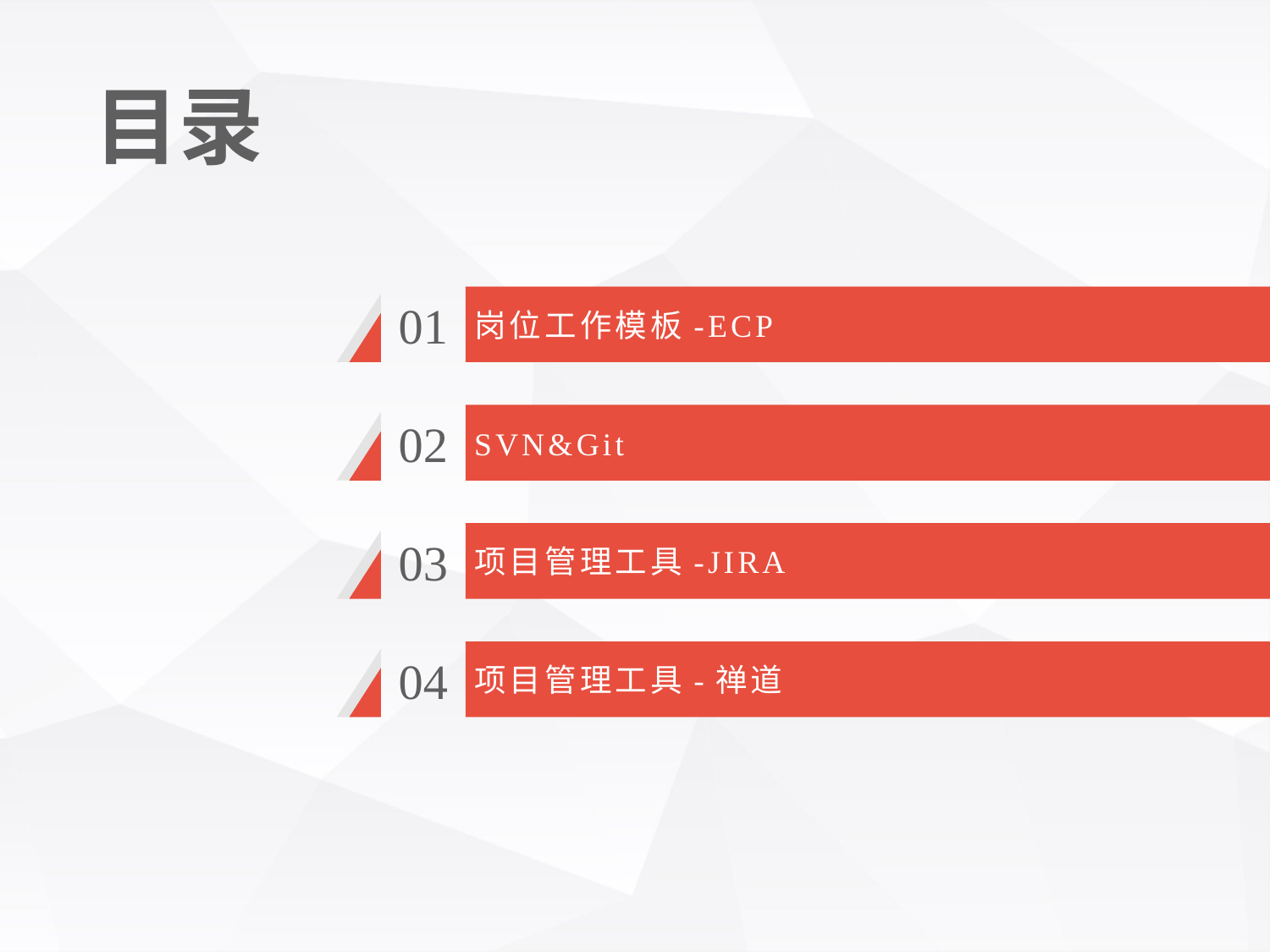

目录
01
岗位工作模板-ECP

02
SVN&Git

03
项目管理工具-JIRA

04
项目管理工具-禅道